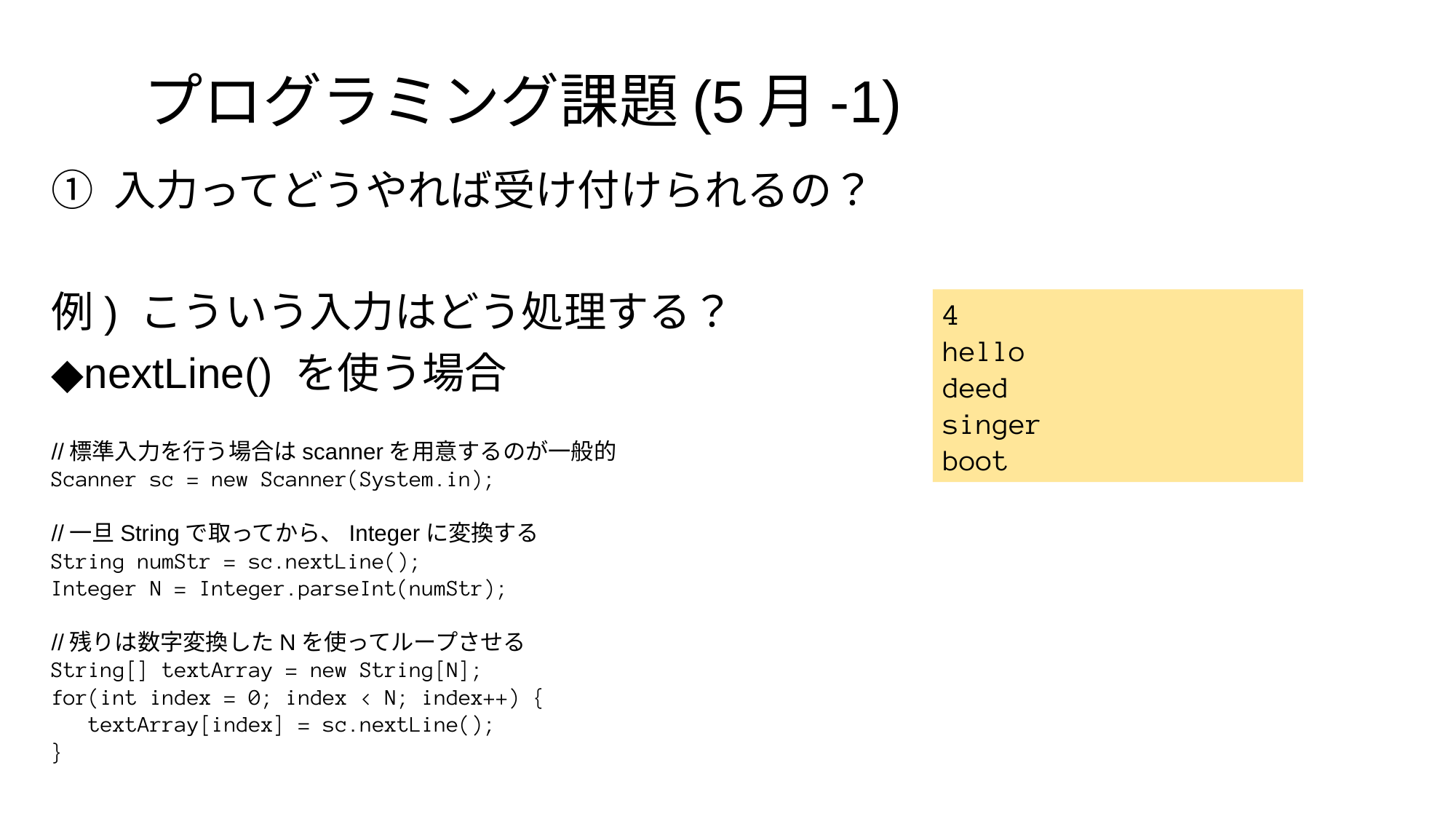

# プログラミング課題(5月-1)
① 入力ってどうやれば受け付けられるの？

例) こういう入力はどう処理する？
◆nextLine() を使う場合
4
hello
deed
singer
boot
//標準入力を行う場合はscannerを用意するのが一般的
Scanner sc = new Scanner(System.in);

//一旦Stringで取ってから、Integerに変換する
String numStr = sc.nextLine();
Integer N = Integer.parseInt(numStr);

//残りは数字変換したNを使ってループさせる
String[] textArray = new String[N];
for(int index = 0; index < N; index++) {
   textArray[index] = sc.nextLine();
}